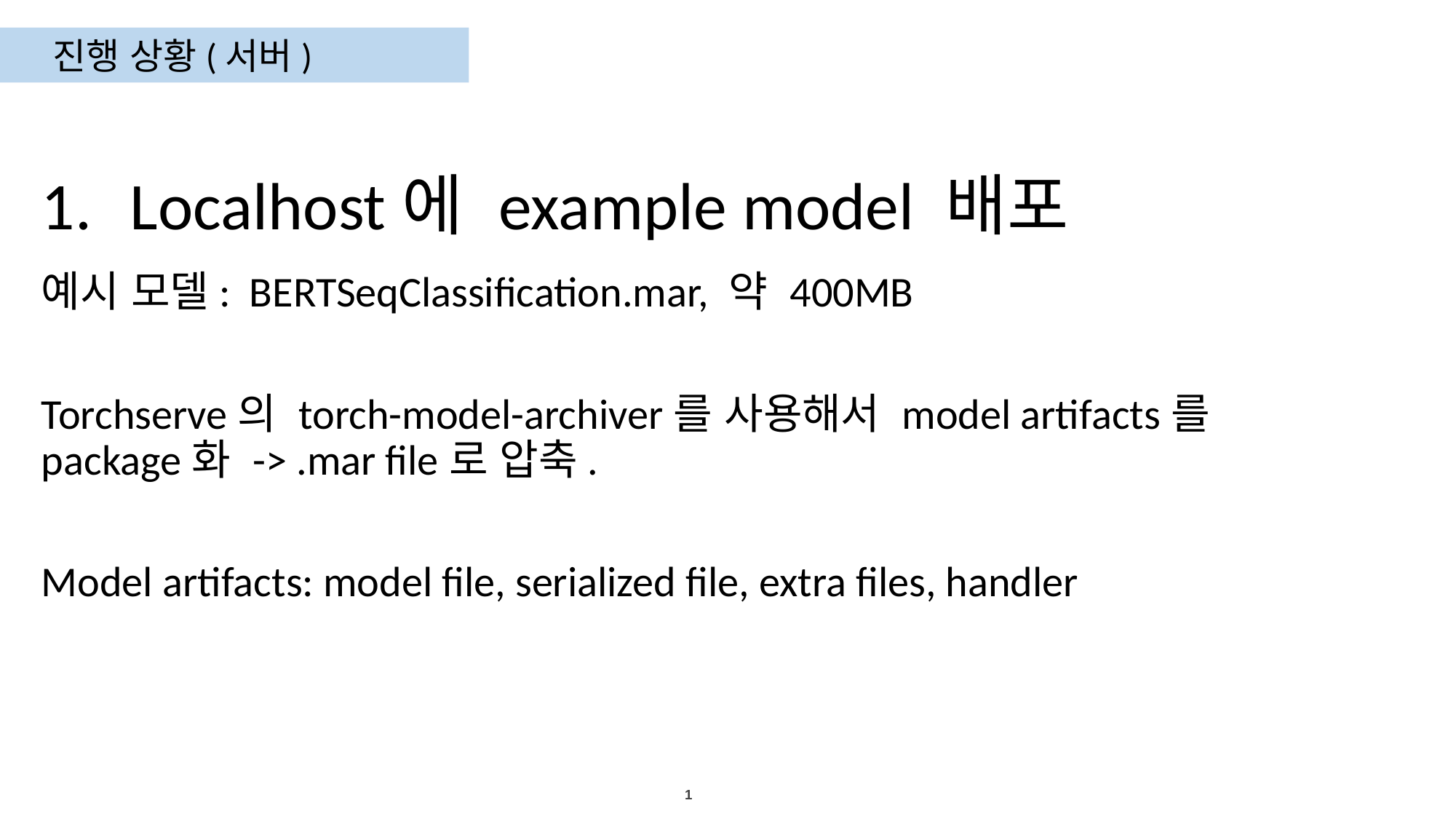

진행 상황(서버)
Localhost에 example model 배포
예시 모델:  BERTSeqClassification.mar, 약 400MB

Torchserve의 torch-model-archiver를 사용해서 model artifacts를 package화 -> .mar file로 압축.

Model artifacts: model file, serialized file, extra files, handler

1